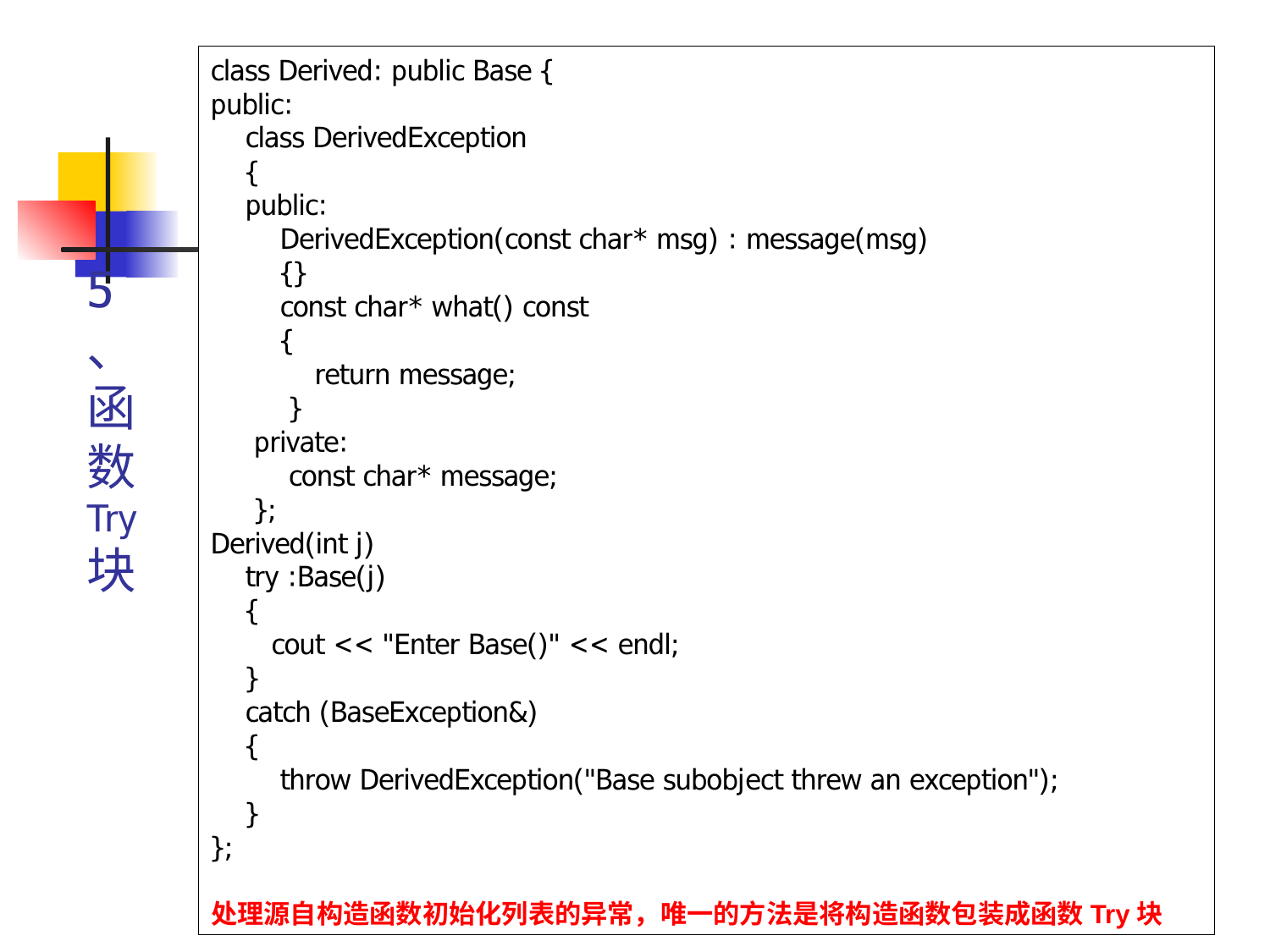

class Derived: public Base {
public:
    class DerivedException
    {
    public:
        DerivedException(const char* msg) : message(msg)
        {}
        const char* what() const
        {
            return message;
         }
     private:
         const char* message;
     };
Derived(int j)
    try :Base(j)
    {
       cout << "Enter Base()" << endl;
    }
    catch (BaseException&)
    {
        throw DerivedException("Base subobject threw an exception");
    }
};

处理源自构造函数初始化列表的异常，唯一的方法是将构造函数包装成函数Try块

5、函数Try块